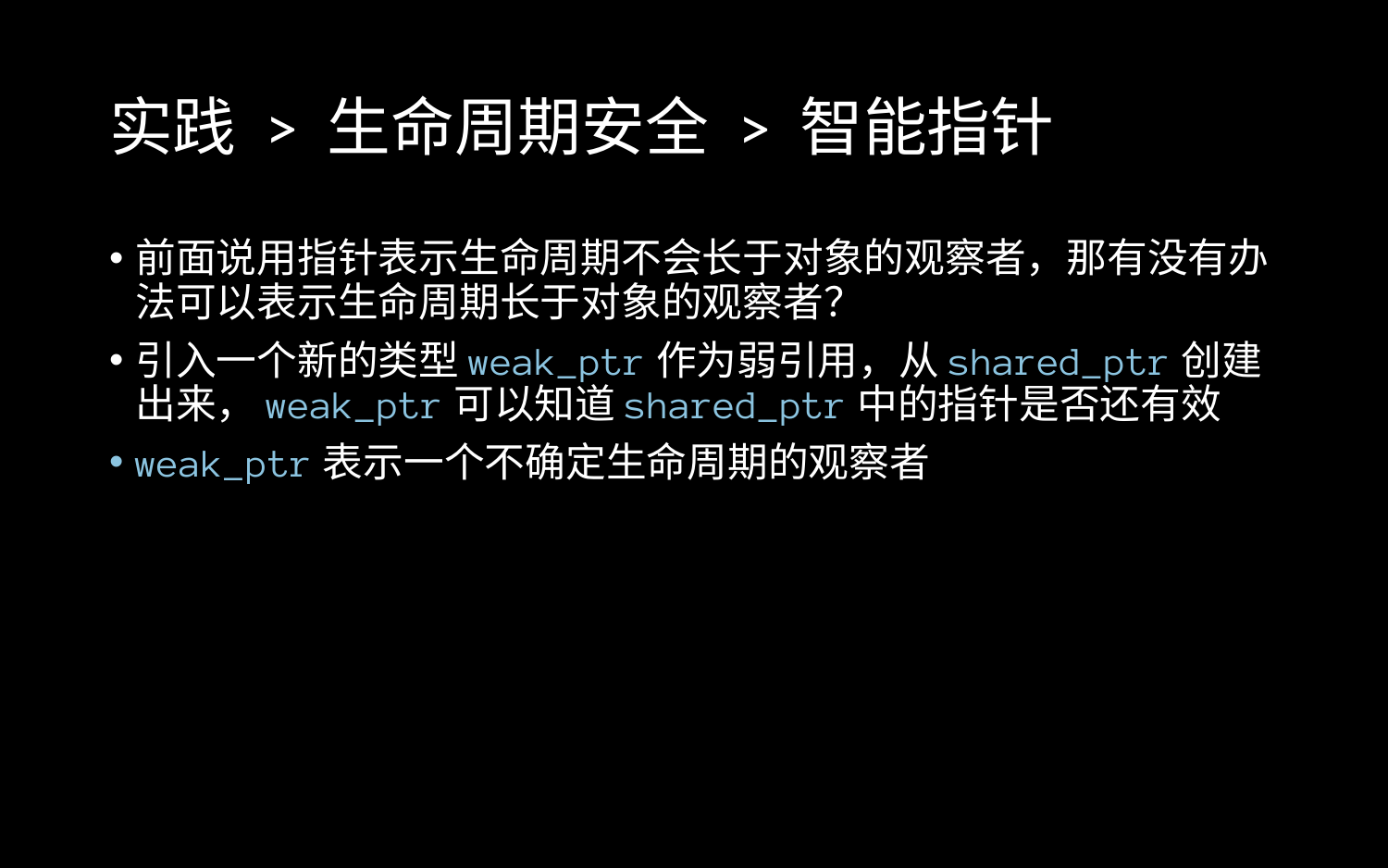

# 实践 > 生命周期安全 > 智能指针
前面说用指针表示生命周期不会长于对象的观察者，那有没有办法可以表示生命周期长于对象的观察者？
引入一个新的类型weak_ptr作为弱引用，从shared_ptr创建出来，weak_ptr可以知道shared_ptr中的指针是否还有效
weak_ptr表示一个不确定生命周期的观察者